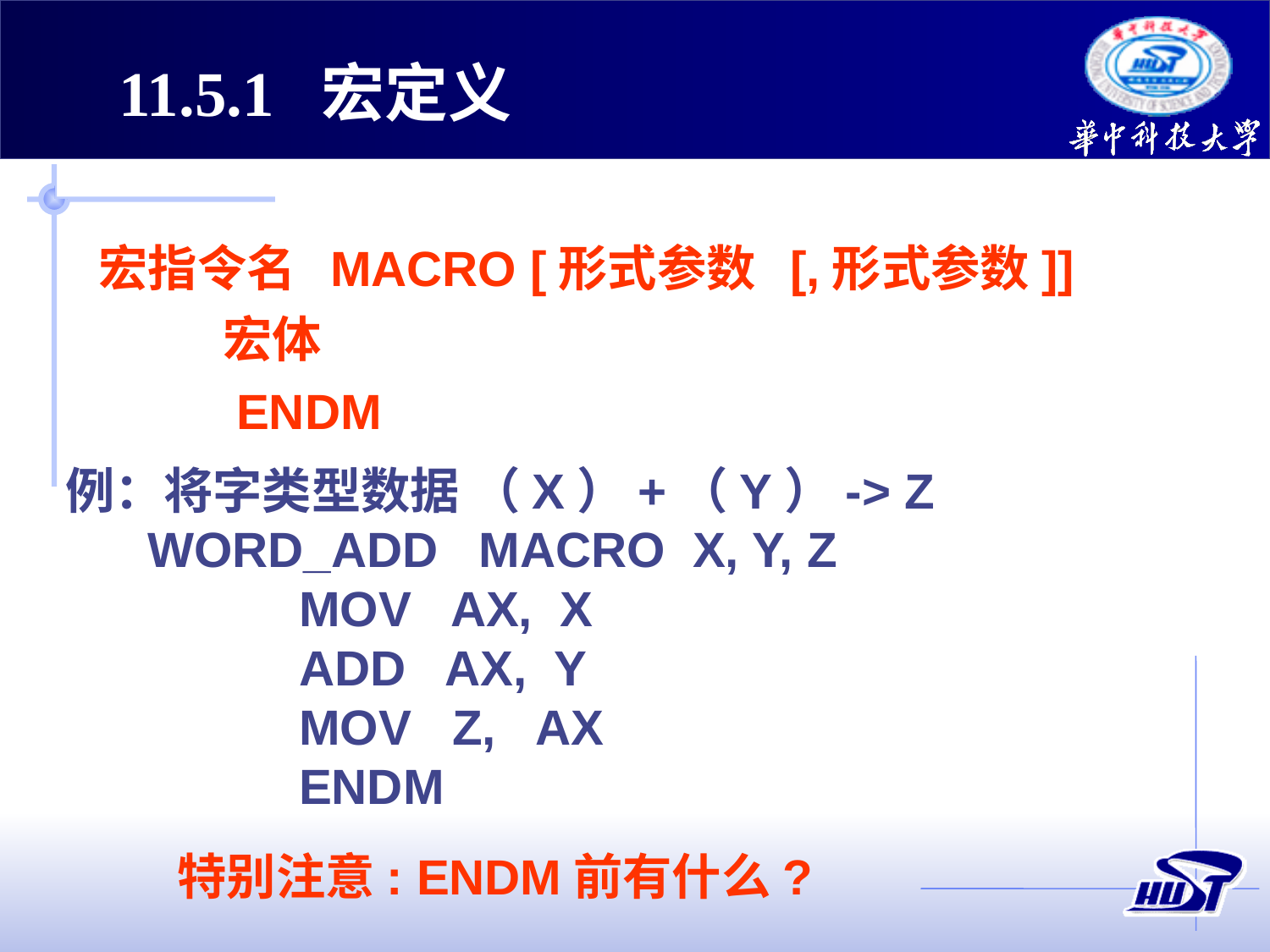

11.5.1  宏定义
宏指令名  MACRO [形式参数  [,形式参数]]
          宏体
          ENDM
例：将字类型数据 （X）+（Y）-> Z
      WORD_ADD   MACRO  X, Y, Z
                 MOV   AX,  X
                 ADD   AX,  Y
                 MOV   Z,   AX
                 ENDM
特别注意: ENDM前有什么?